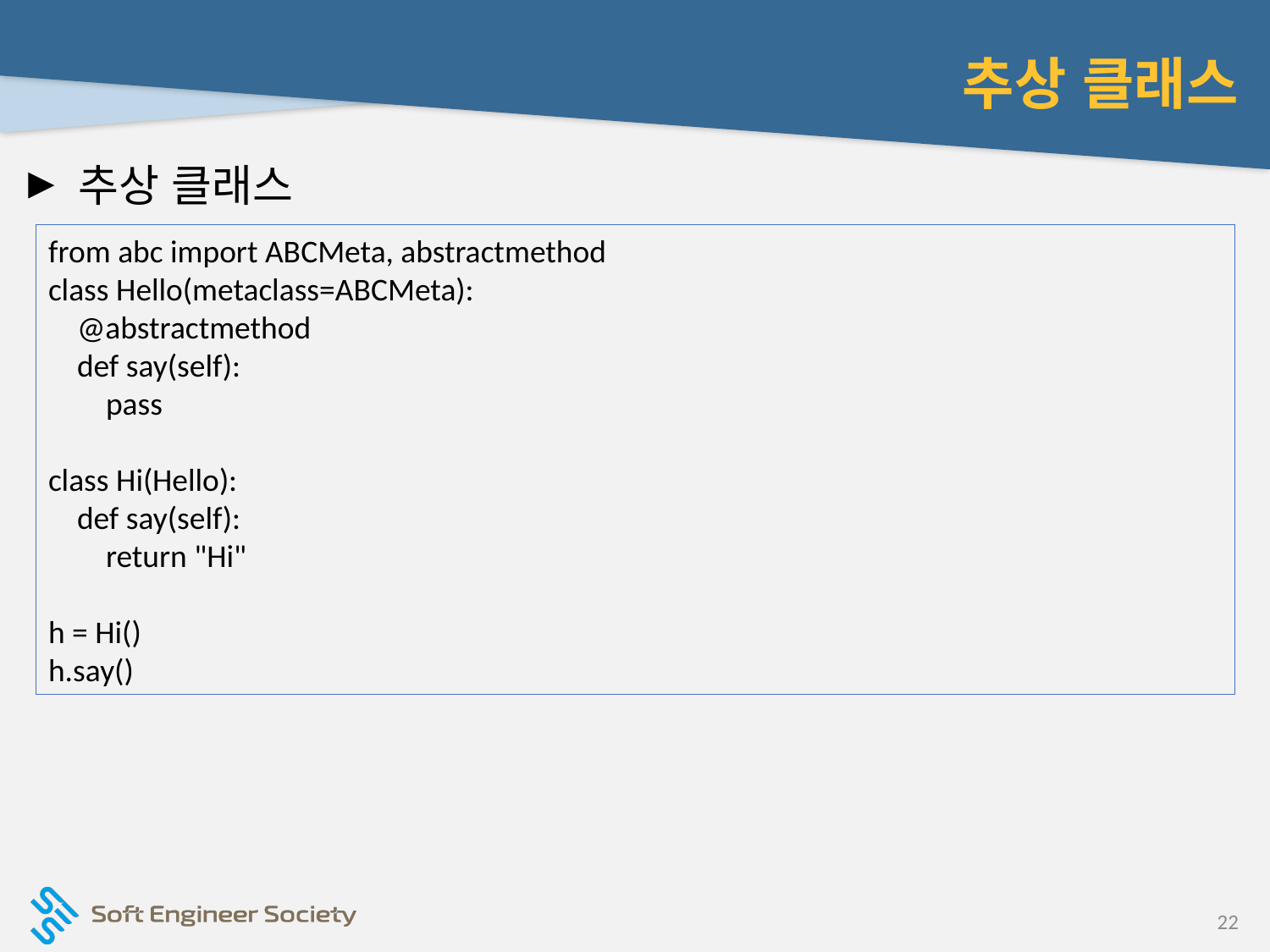

# 추상 클래스
추상 클래스
from abc import ABCMeta, abstractmethod
class Hello(metaclass=ABCMeta):
    @abstractmethod
    def say(self):
        pass

class Hi(Hello):
    def say(self):
        return "Hi"

h = Hi()
h.say()
22